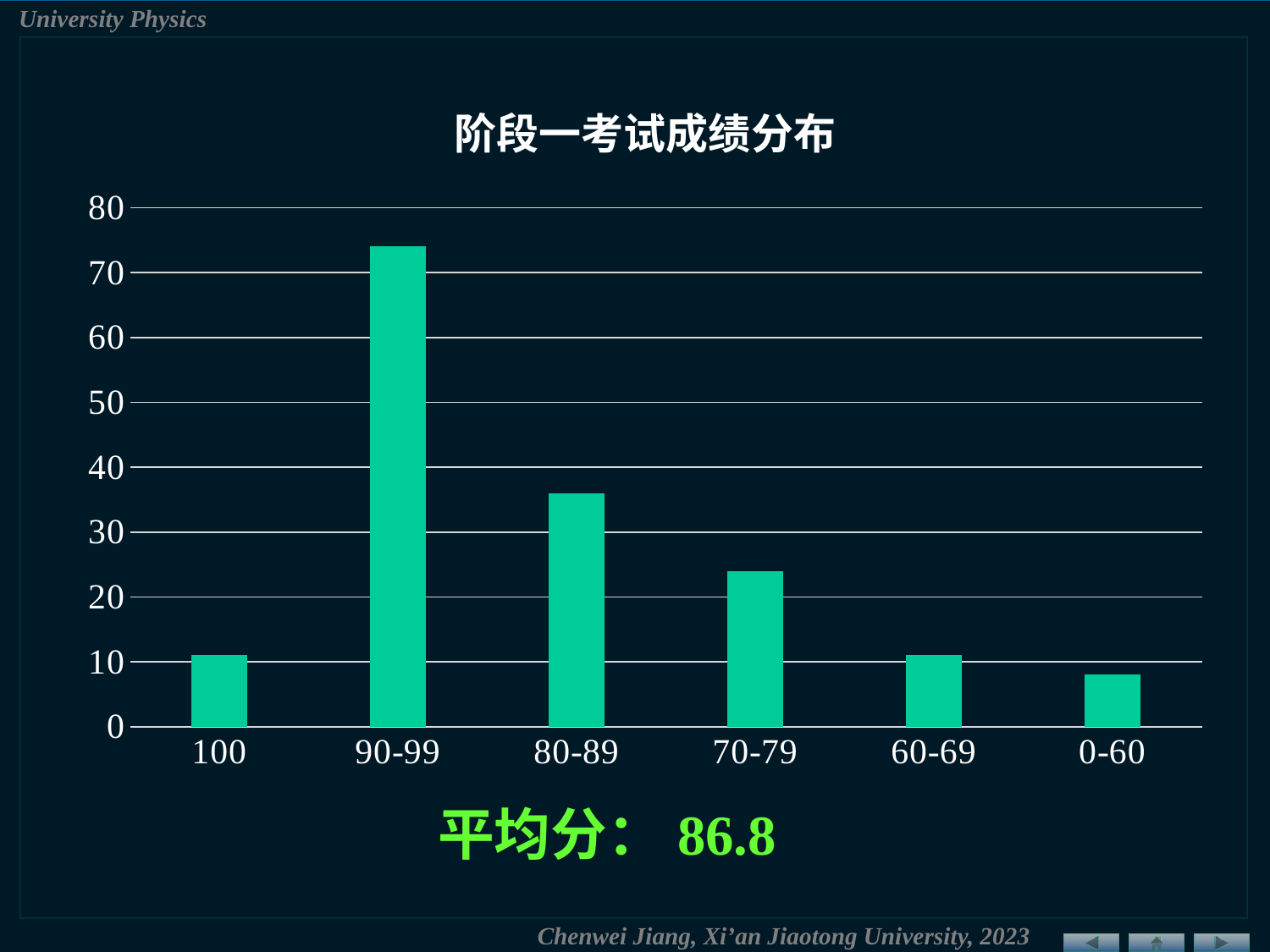

### Chart: 阶段一考试成绩分布

| Category |  |
|---|---|
| 100 | 11.0 |
| 90-99 | 74.0 |
| 80-89 | 36.0 |
| 70-79 | 24.0 |
| 60-69 | 11.0 |
| 0-60 | 8.0 |
平均分：86.8